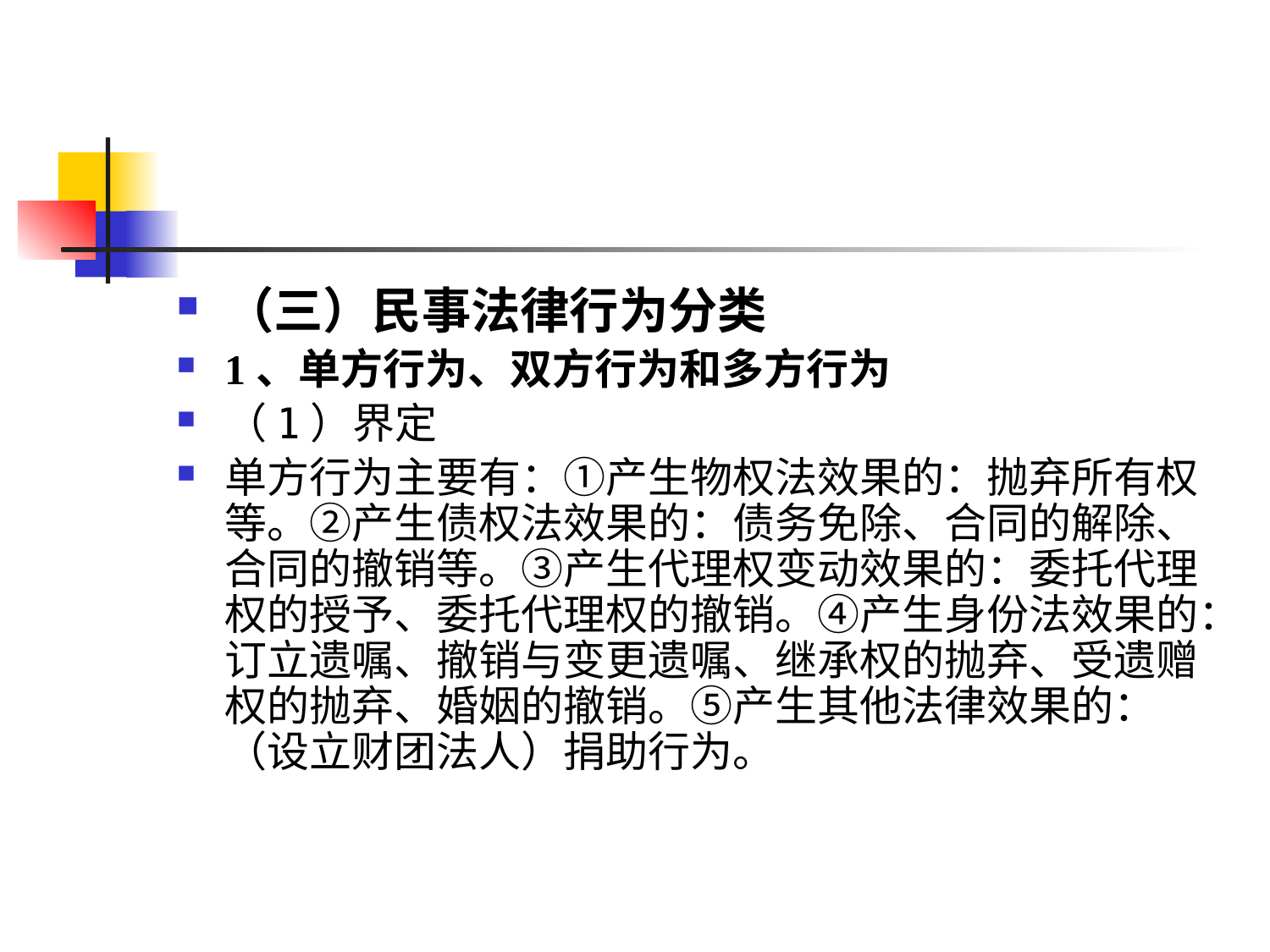

#
（三）民事法律行为分类
1、单方行为、双方行为和多方行为
（1）界定
单方行为主要有：①产生物权法效果的：抛弃所有权等。②产生债权法效果的：债务免除、合同的解除、合同的撤销等。③产生代理权变动效果的：委托代理权的授予、委托代理权的撤销。④产生身份法效果的：订立遗嘱、撤销与变更遗嘱、继承权的抛弃、受遗赠权的抛弃、婚姻的撤销。⑤产生其他法律效果的：（设立财团法人）捐助行为。